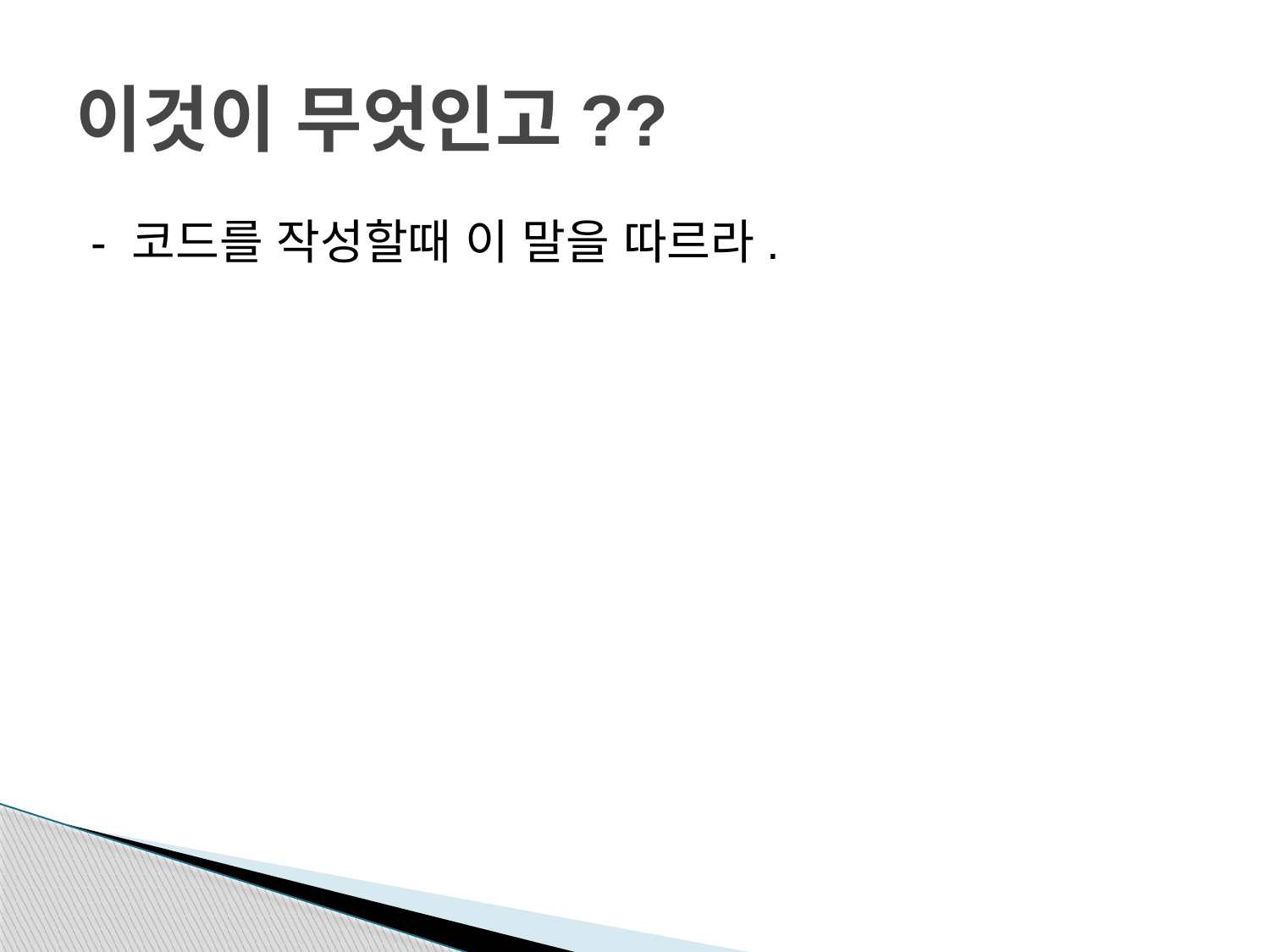

# 이것이 무엇인고??
- 코드를 작성할때 이 말을 따르라.